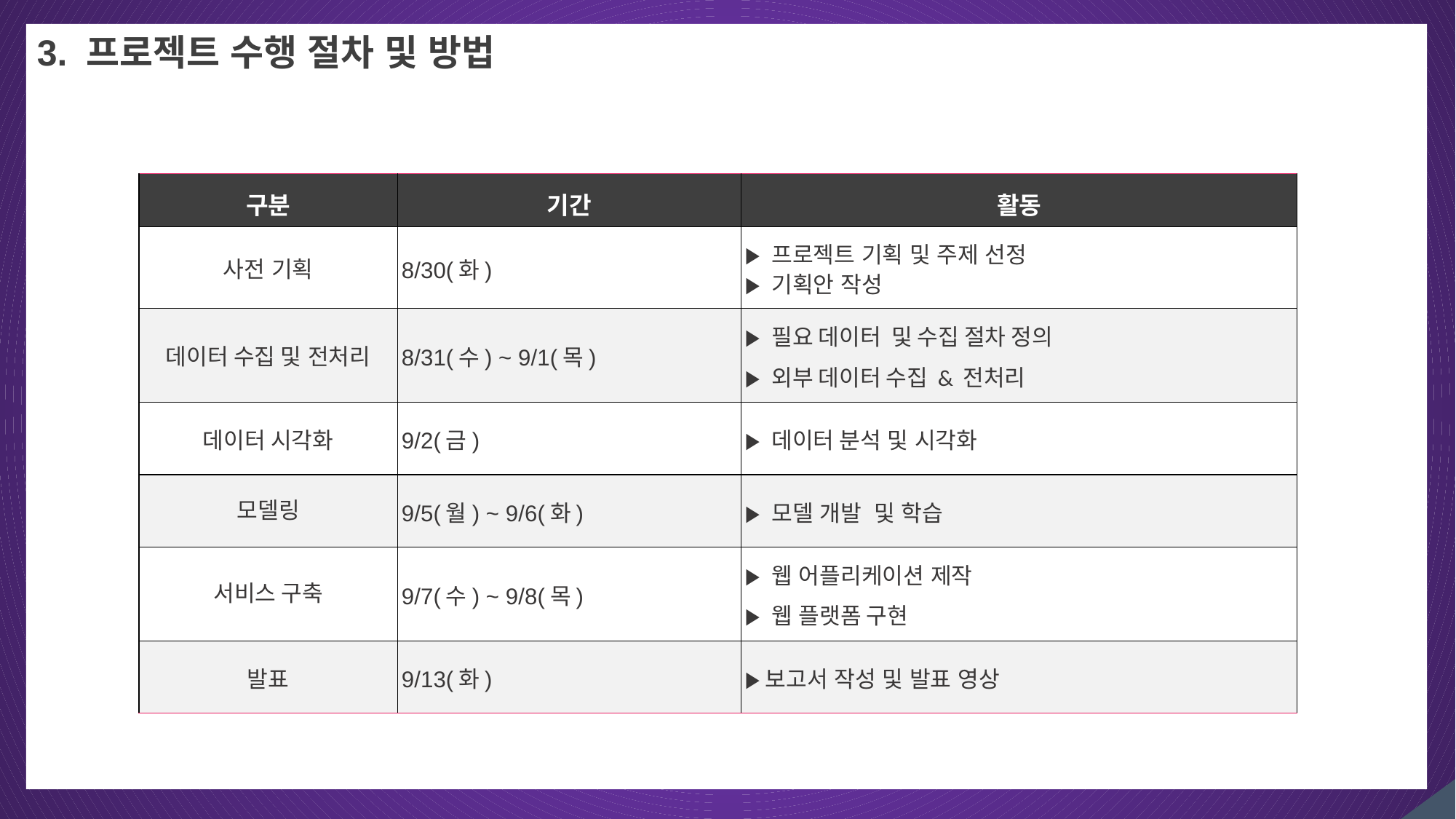

3. 프로젝트 수행 절차 및 방법
| 구분 | 기간 | 활동 |
| --- | --- | --- |
| 사전 기획 | 8/30(화) | ▶ 프로젝트 기획 및 주제 선정 ▶ 기획안 작성 |
| 데이터 수집 및 전처리 | 8/31(수) ~ 9/1(목) | ▶ 필요 데이터 및 수집 절차 정의 ▶ 외부 데이터 수집 & 전처리 |
| 데이터 시각화 | 9/2(금) | ▶ 데이터 분석 및 시각화 |
| 모델링 | 9/5(월) ~ 9/6(화) | ▶ 모델 개발 및 학습 |
| 서비스 구축 | 9/7(수) ~ 9/8(목) | ▶ 웹 어플리케이션 제작 ▶ 웹 플랫폼 구현 |
| 발표 | 9/13(화) | ▶보고서 작성 및 발표 영상 |